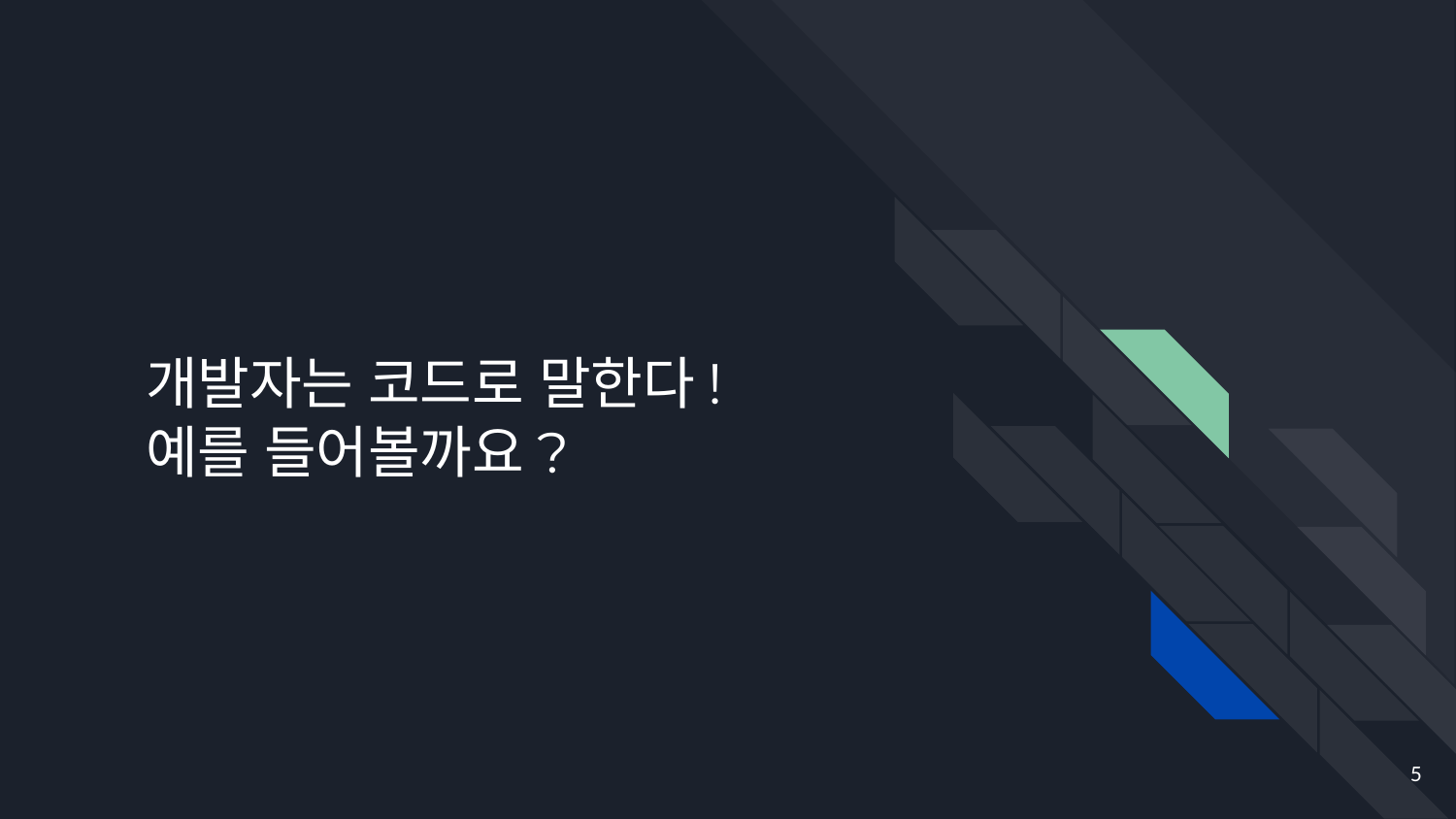

# 개발자는 코드로 말한다!
예를 들어볼까요?
5